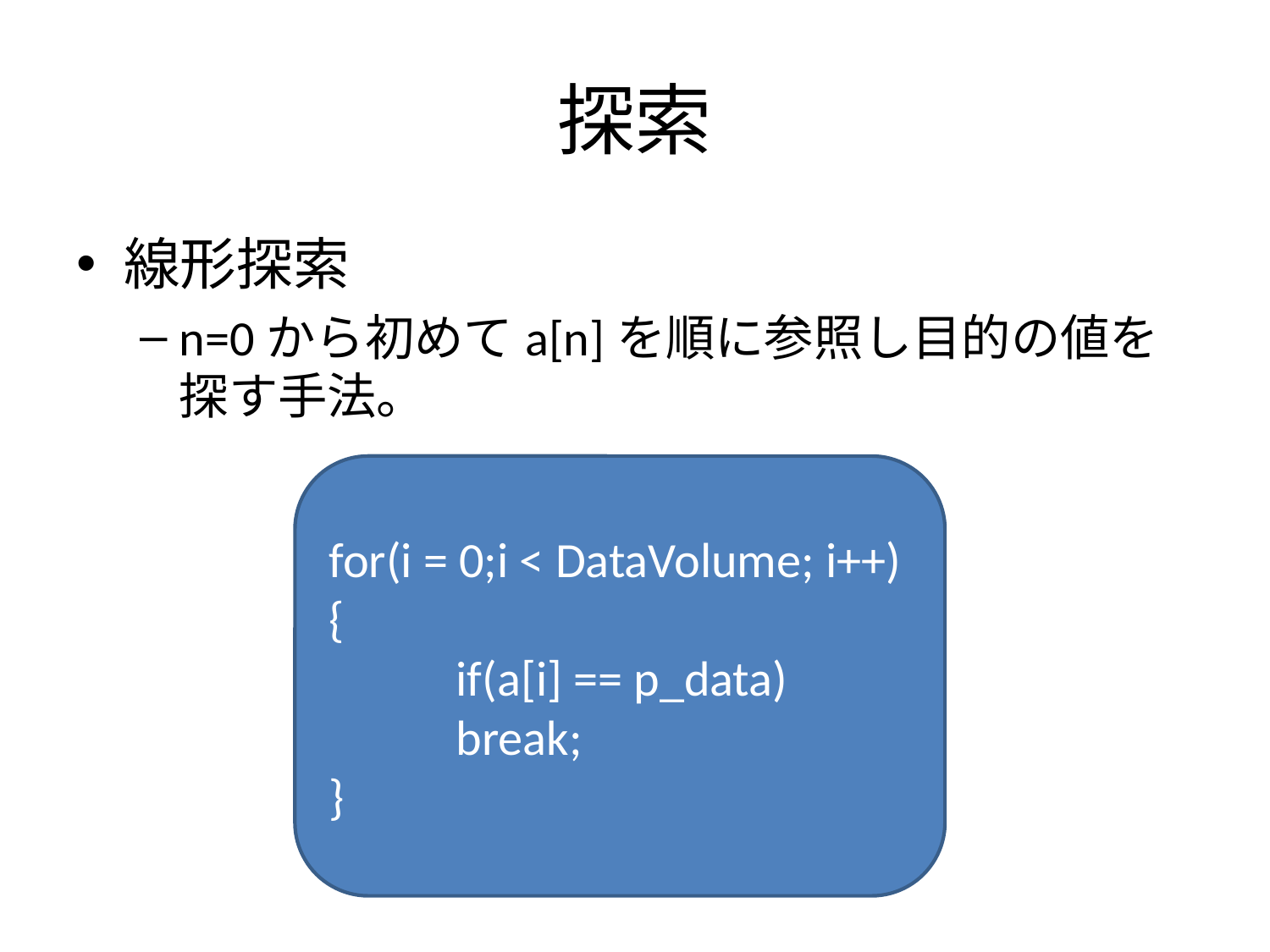

# 探索
線形探索
n=0から初めてa[n]を順に参照し目的の値を探す手法。

for(i = 0;i < DataVolume; i++)
{
	if(a[i] == p_data)
	break;
}